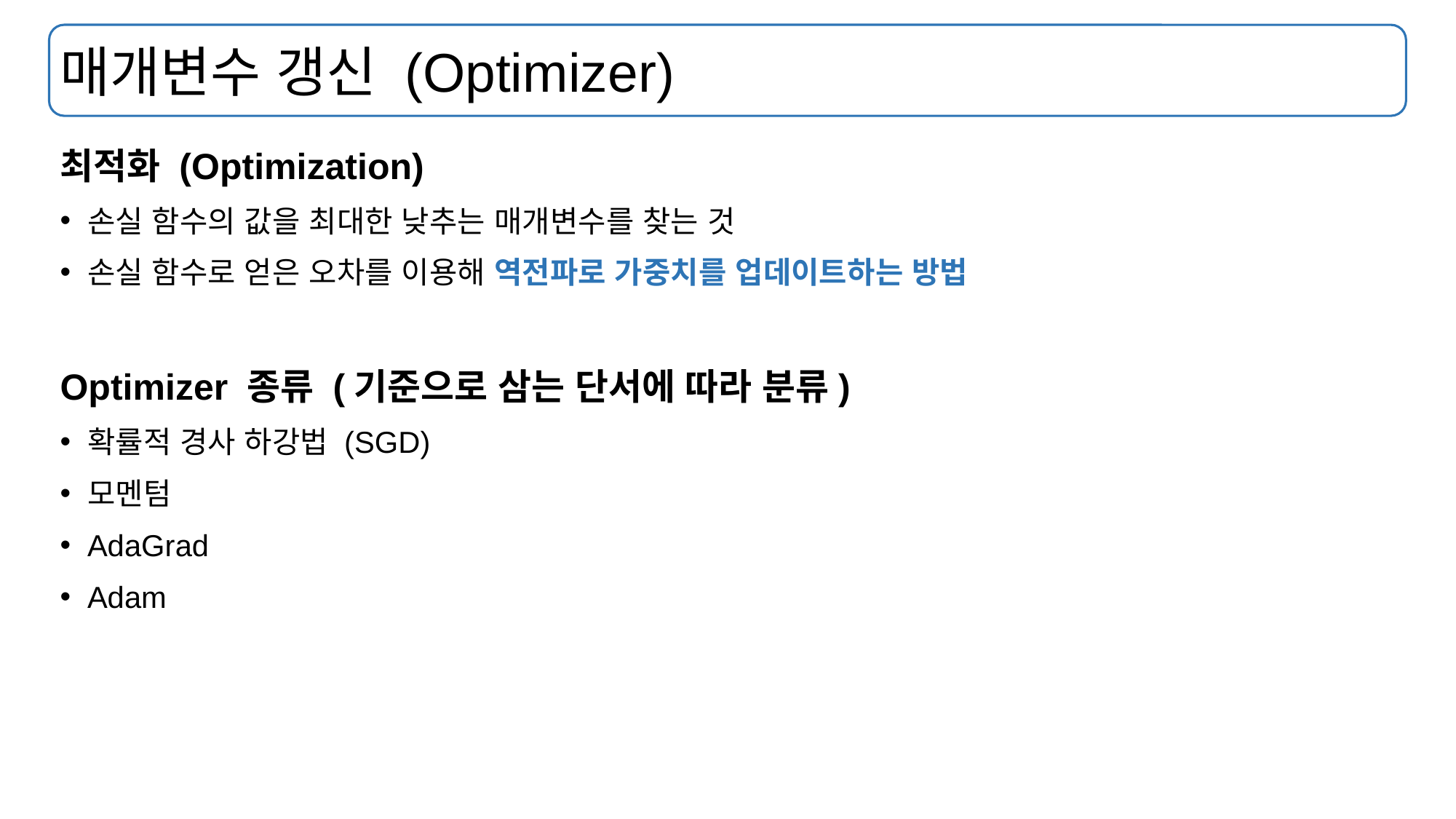

# 매개변수 갱신 (Optimizer)
최적화 (Optimization)
손실 함수의 값을 최대한 낮추는 매개변수를 찾는 것
손실 함수로 얻은 오차를 이용해 역전파로 가중치를 업데이트하는 방법

Optimizer 종류 (기준으로 삼는 단서에 따라 분류)
확률적 경사 하강법 (SGD)
모멘텀
AdaGrad
Adam